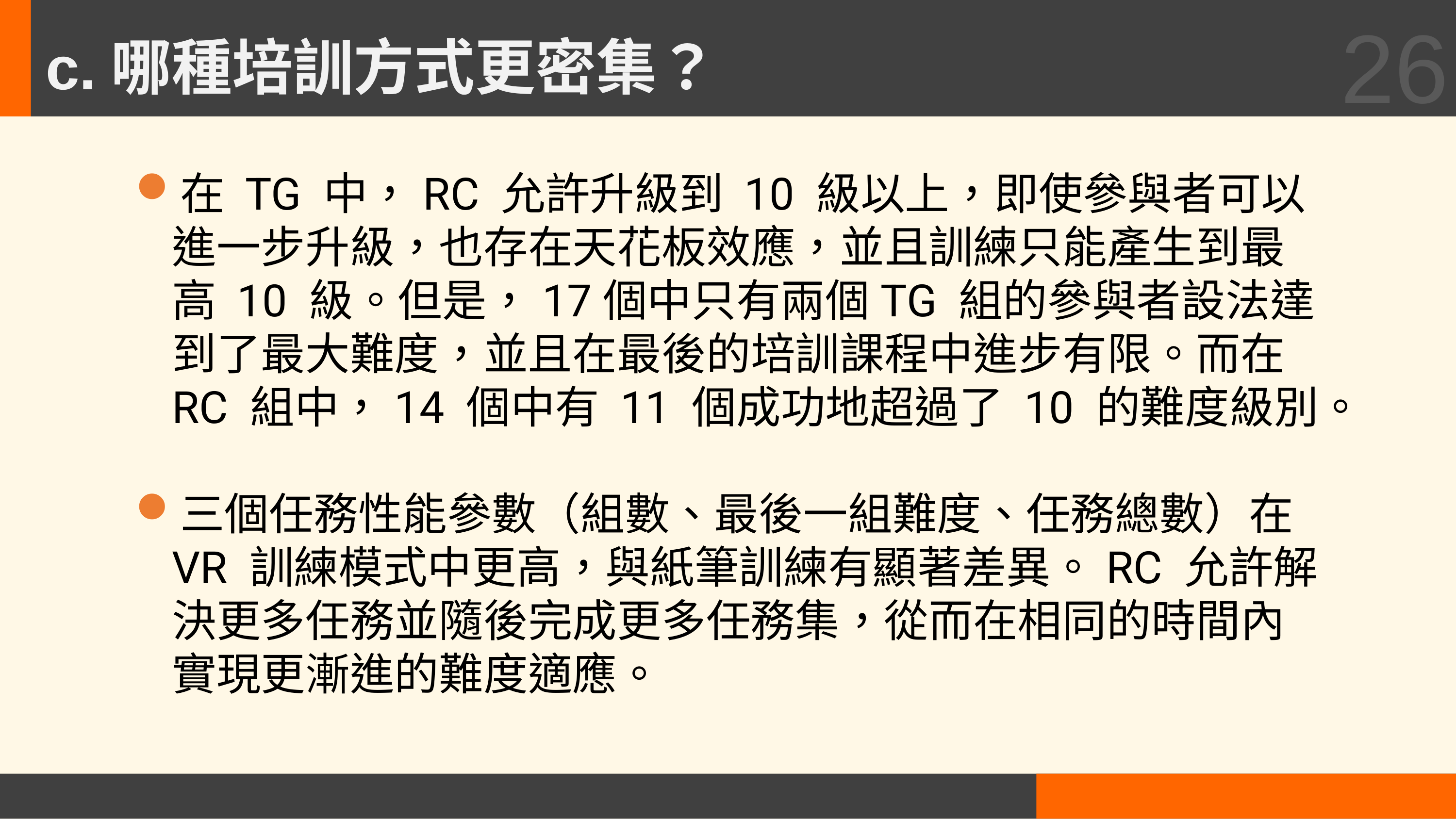

26
# c.哪種培訓方式更密集？
在 TG 中，RC 允許升級到 10 級以上，即使參與者可以進一步升級，也存在天花板效應，並且訓練只能產生到最高 10 級。但是，17個中只有兩個TG 組的參與者設法達到了最大難度，並且在最後的培訓課程中進步有限。而在 RC 組中，14 個中有 11 個成功地超過了 10 的難度級別。

三個任務性能參數（組數、最後一組難度、任務總數）在 VR 訓練模式中更高，與紙筆訓練有顯著差異。RC 允許解決更多任務並隨後完成更多任務集，從而在相同的時間內實現更漸進的難度適應。